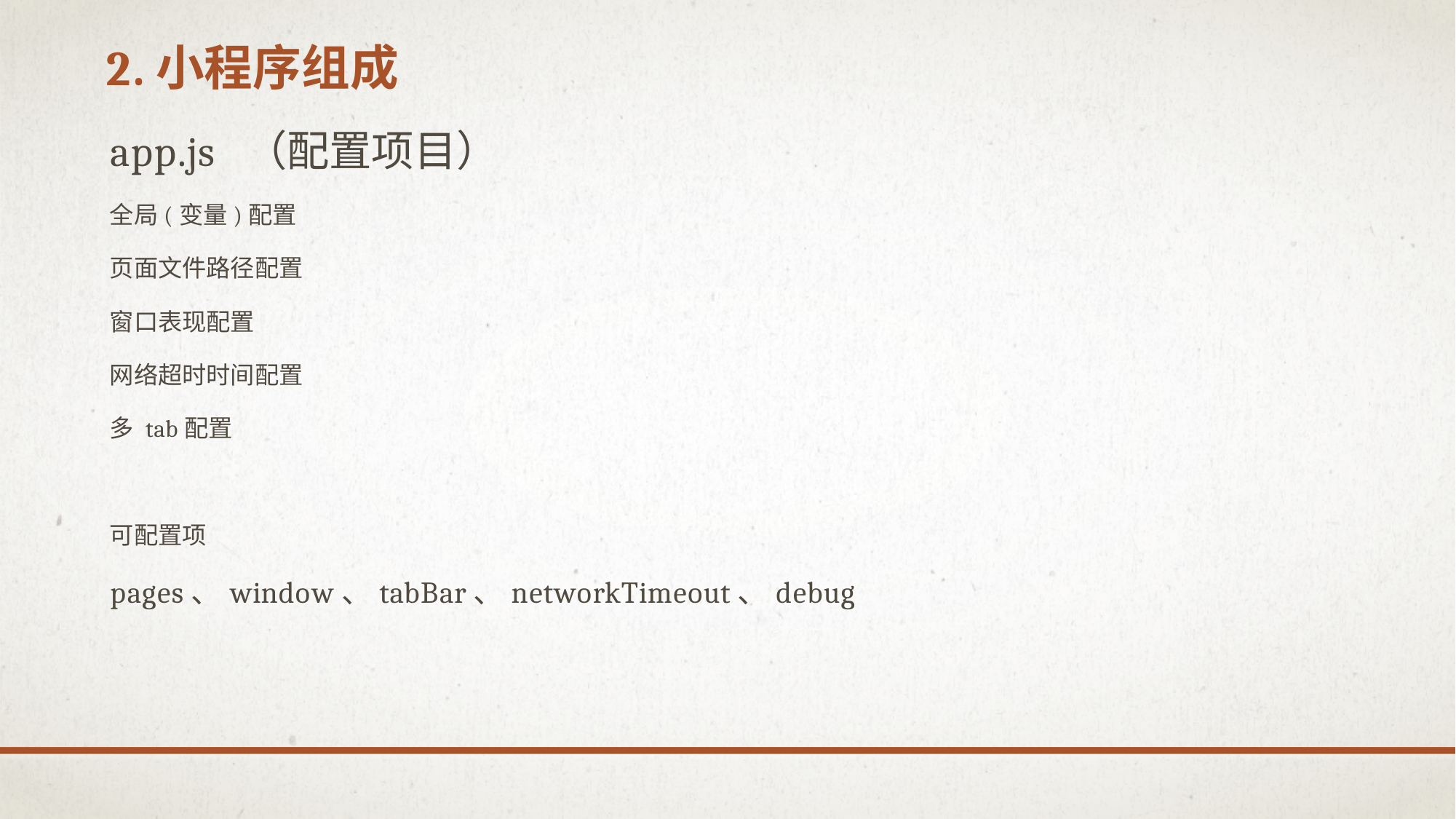

# 2.小程序组成
app.js  （配置项目）
全局(变量)配置
页面文件路径配置
窗口表现配置
网络超时时间配置
多 tab配置

可配置项
pages、window、tabBar、networkTimeout、debug